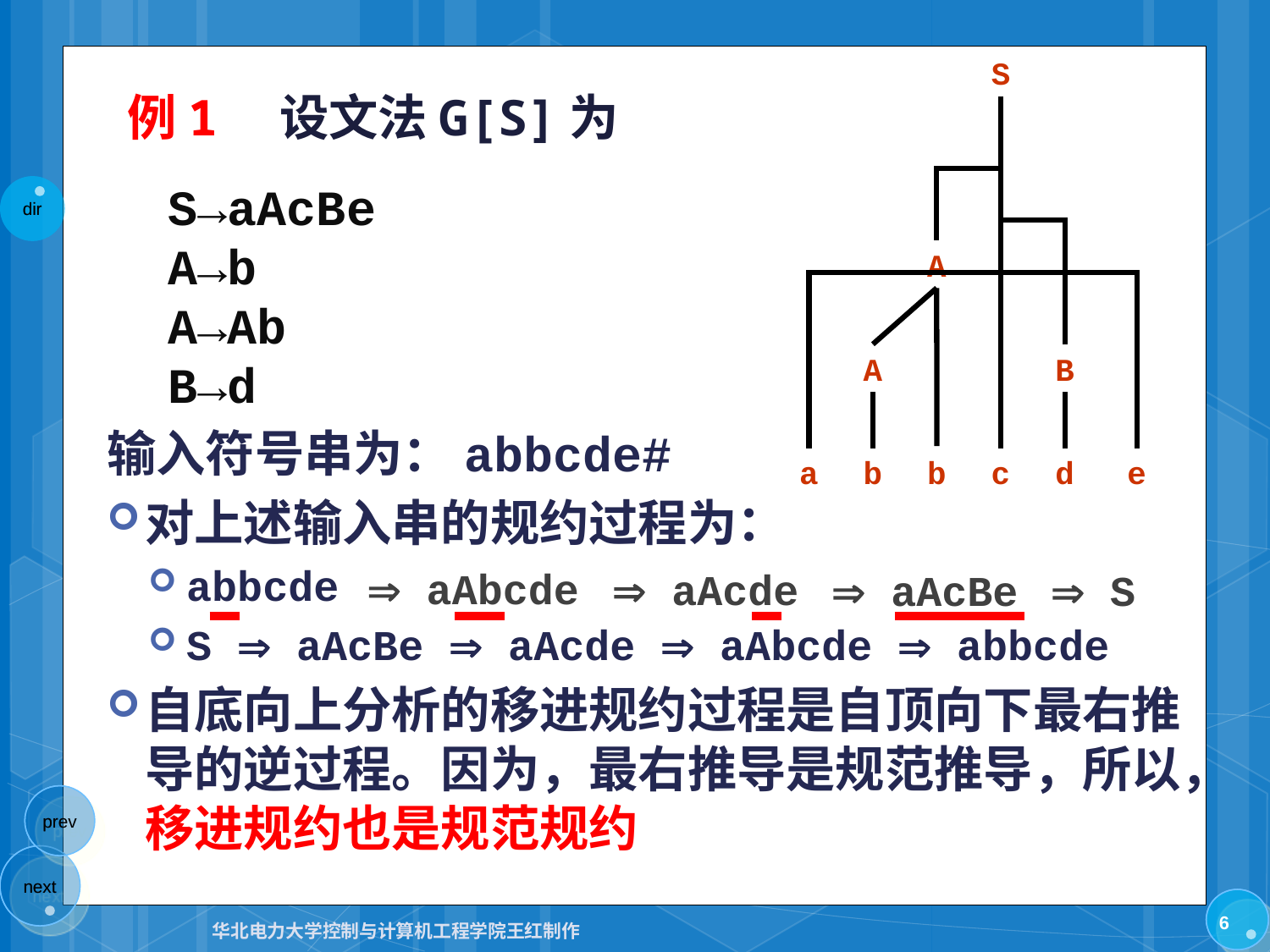

S
A
A
B
a
b
b
c
d
e
# 例1　设文法G[S]为
S→aAcBe
A→b
A→Ab
B→d
输入符号串为：abbcde#
对上述输入串的规约过程为：
abbcde
S ⇒ aAcBe ⇒ aAcde ⇒ aAbcde ⇒ abbcde
自底向上分析的移进规约过程是自顶向下最右推导的逆过程。因为，最右推导是规范推导，所以，移进规约也是规范规约
⇒ aAbcde
⇒ aAcde
⇒ S
⇒ aAcBe
6
华北电力大学控制与计算机工程学院王红制作